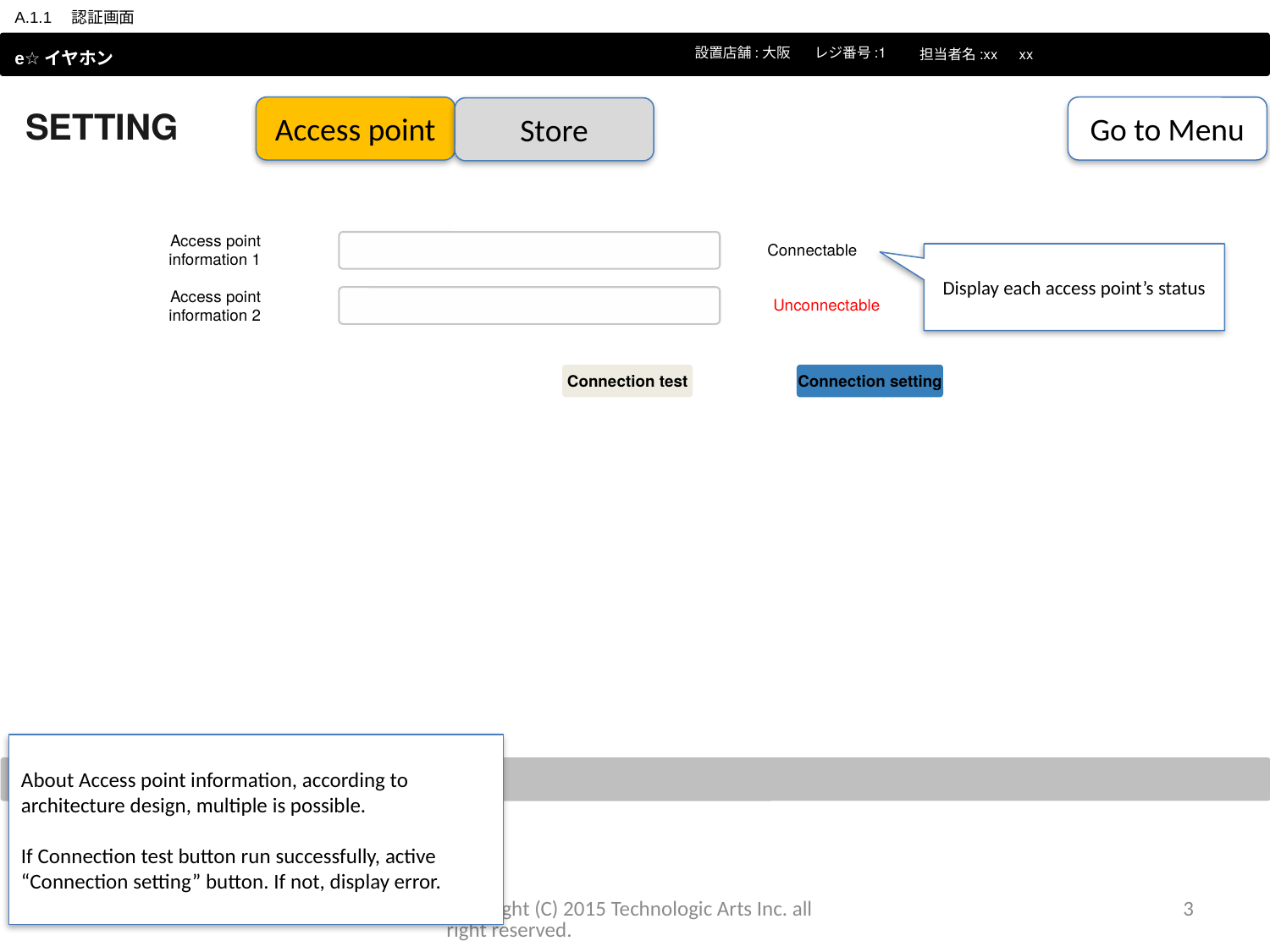

A.1.1　認証画面
  e☆イヤホン
設置店舗:大阪
レジ番号:1
担当者名:xx　xx
Access point
Go to Menu
Store
SETTING
Access point information 1

Connectable
Display each access point’s status
Access point information 2

Unconnectable
Connection setting
Connection test
About Access point information, according to architecture design, multiple is possible.

If Connection test button run successfully, active “Connection setting” button. If not, display error.

Copyright (C) 2015 Technologic Arts Inc. all right reserved.
3